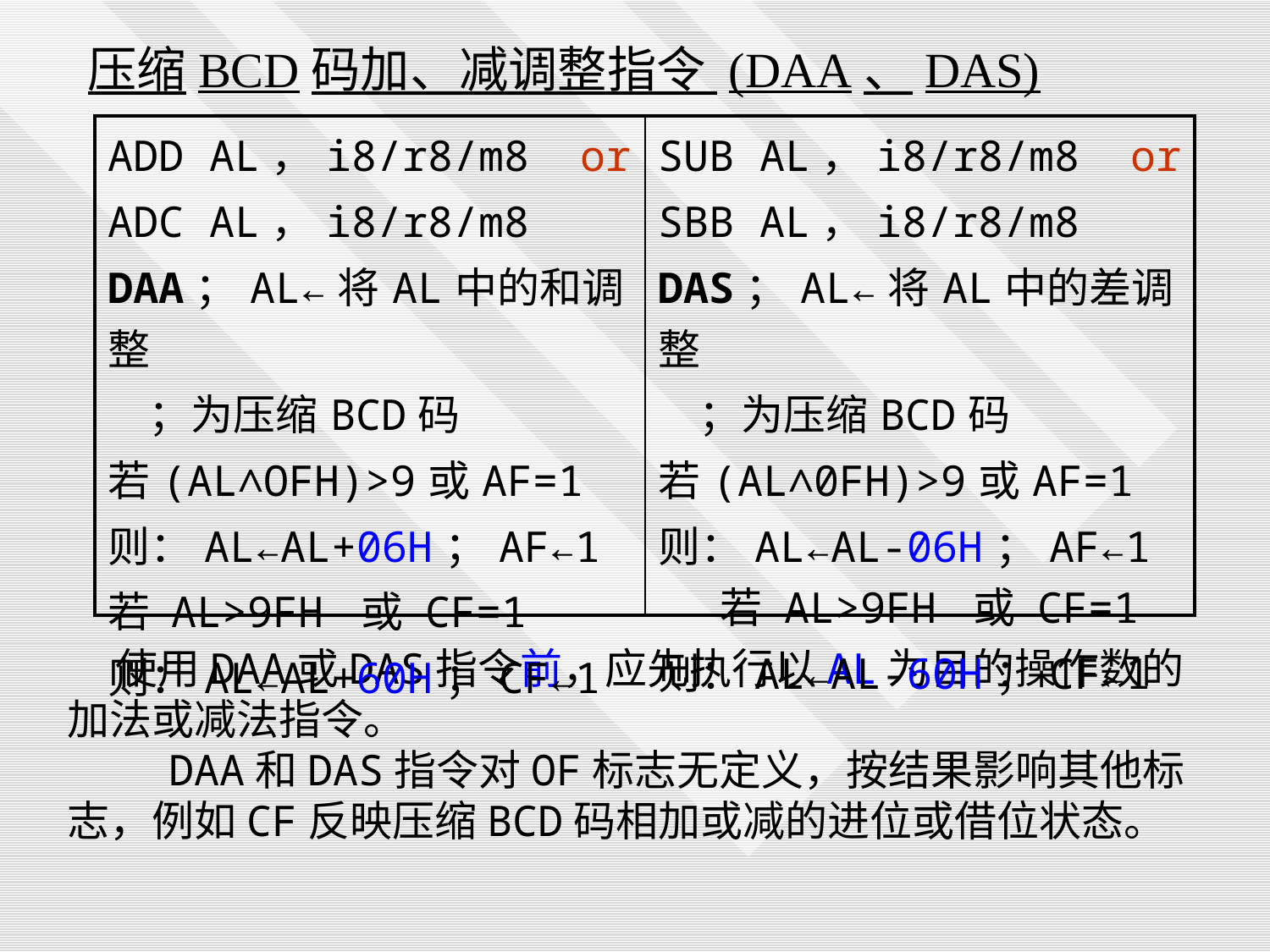

压缩BCD码加、减调整指令 (DAA、DAS)

| ADD AL，i8/r8/m8 or ADC AL，i8/r8/m8 DAA；AL←将AL中的和调整 ；为压缩BCD码 若(AL∧OFH)>9或AF=1 则：AL←AL+06H；AF←1 若 AL>9FH 或 CF=1 则：AL←AL+60H；CF←1 | SUB AL，i8/r8/m8 or SBB AL，i8/r8/m8 DAS；AL←将AL中的差调整 ；为压缩BCD码 若(AL∧0FH)>9或AF=1 则：AL←AL-06H；AF←1 若 AL>9FH 或 CF=1 则：AL←AL-60H；CF←1 |
| --- | --- |
    使用DAA或DAS指令前，应先执行以AL为目的操作数的加法或减法指令。
    DAA和DAS指令对OF标志无定义，按结果影响其他标志，例如CF反映压缩BCD码相加或减的进位或借位状态。